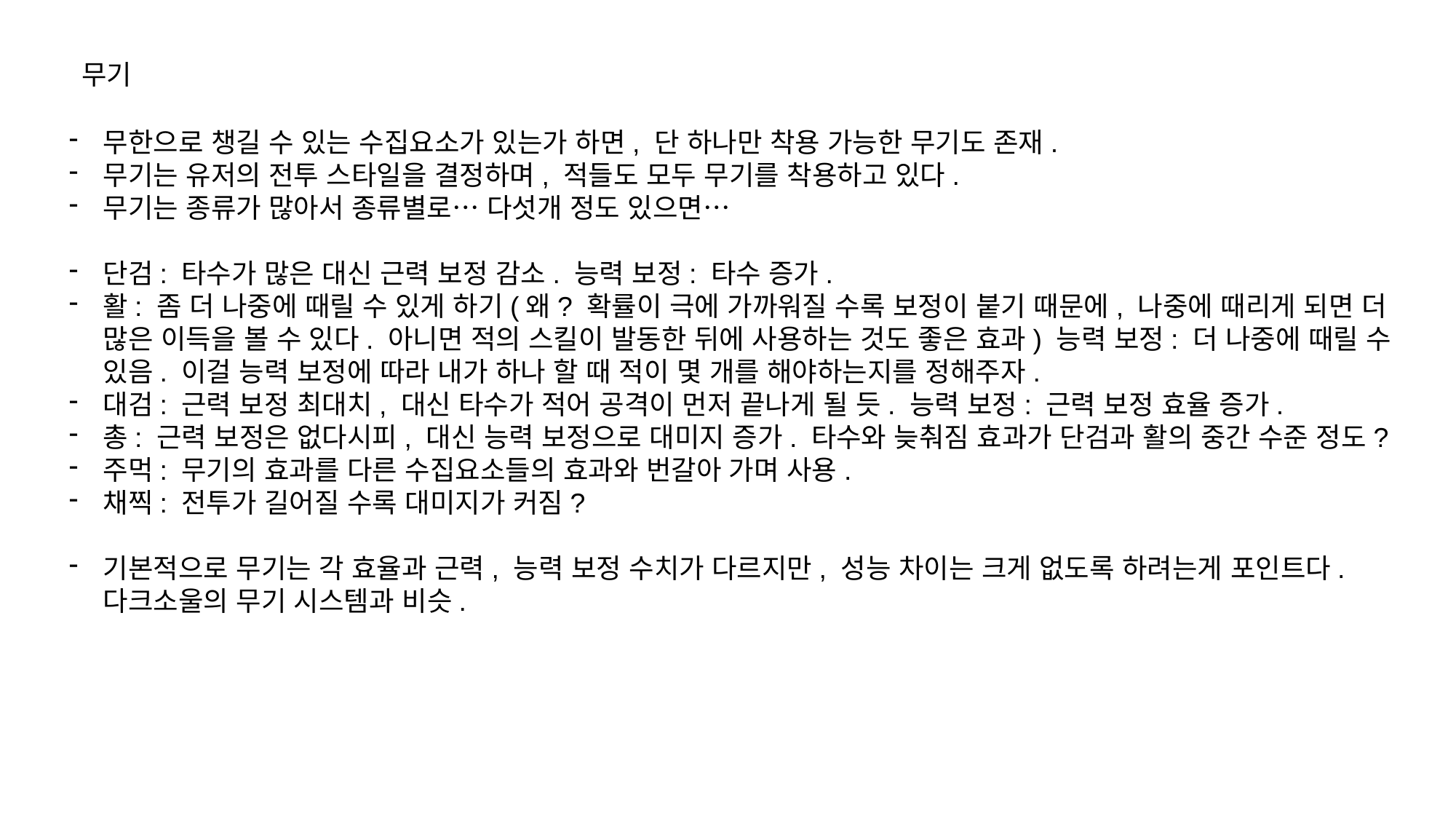

무기
무한으로 챙길 수 있는 수집요소가 있는가 하면, 단 하나만 착용 가능한 무기도 존재.
무기는 유저의 전투 스타일을 결정하며, 적들도 모두 무기를 착용하고 있다.
무기는 종류가 많아서 종류별로… 다섯개 정도 있으면…

단검: 타수가 많은 대신 근력 보정 감소. 능력 보정: 타수 증가.
활: 좀 더 나중에 때릴 수 있게 하기(왜? 확률이 극에 가까워질 수록 보정이 붙기 때문에, 나중에 때리게 되면 더 많은 이득을 볼 수 있다. 아니면 적의 스킬이 발동한 뒤에 사용하는 것도 좋은 효과) 능력 보정: 더 나중에 때릴 수 있음. 이걸 능력 보정에 따라 내가 하나 할 때 적이 몇 개를 해야하는지를 정해주자.
대검: 근력 보정 최대치, 대신 타수가 적어 공격이 먼저 끝나게 될 듯. 능력 보정: 근력 보정 효율 증가.
총: 근력 보정은 없다시피, 대신 능력 보정으로 대미지 증가. 타수와 늦춰짐 효과가 단검과 활의 중간 수준 정도?
주먹: 무기의 효과를 다른 수집요소들의 효과와 번갈아 가며 사용.
채찍: 전투가 길어질 수록 대미지가 커짐?

기본적으로 무기는 각 효율과 근력, 능력 보정 수치가 다르지만, 성능 차이는 크게 없도록 하려는게 포인트다. 다크소울의 무기 시스템과 비슷.